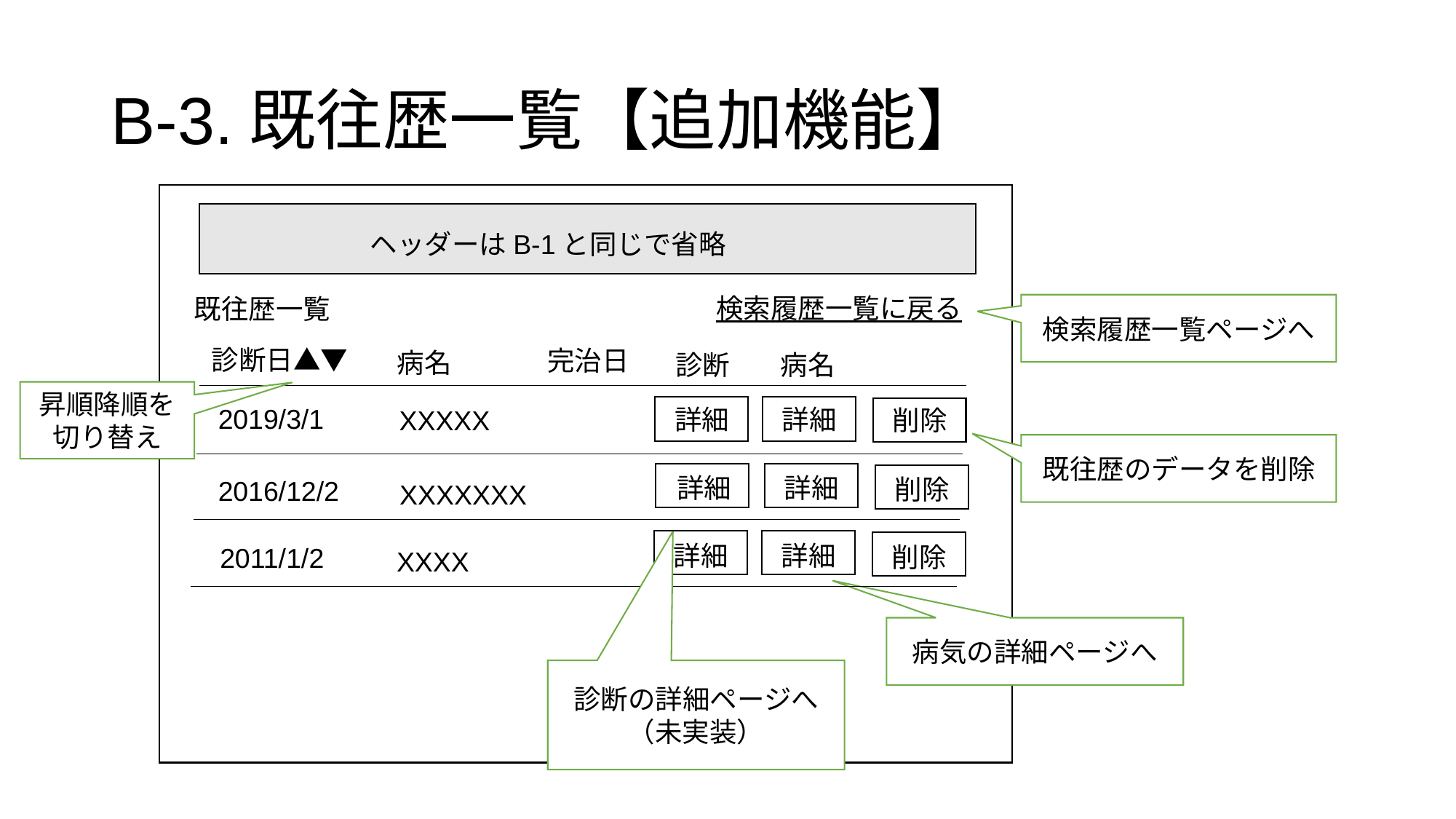

# B-3.既往歴一覧【追加機能】

ヘッダーはB-1と同じで省略
検索履歴一覧に戻る
既往歴一覧
検索履歴一覧ページへ
診断日▲▼
完治日
病名
診断
病名
昇順降順を
切り替え
2019/3/1

詳細
詳細
XXXXX

削除
既往歴のデータを削除

詳細
詳細
削除
2016/12/2
XXXXXXX

詳細
詳細
削除
2011/1/2
XXXX
病気の詳細ページへ
診断の詳細ページへ
（未実装）